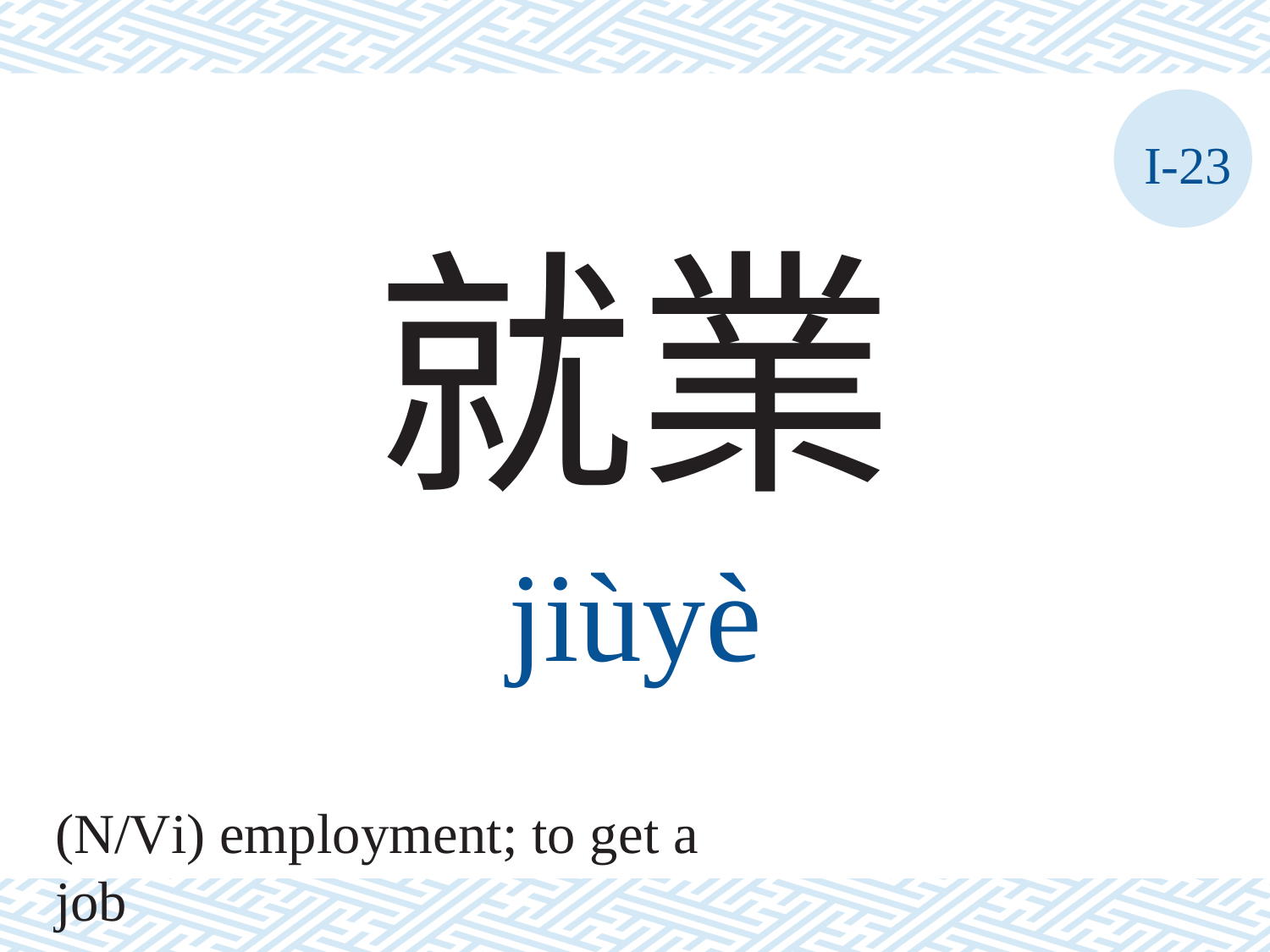

I-23
就業
jiùyè
(N/Vi) employment; to get a job